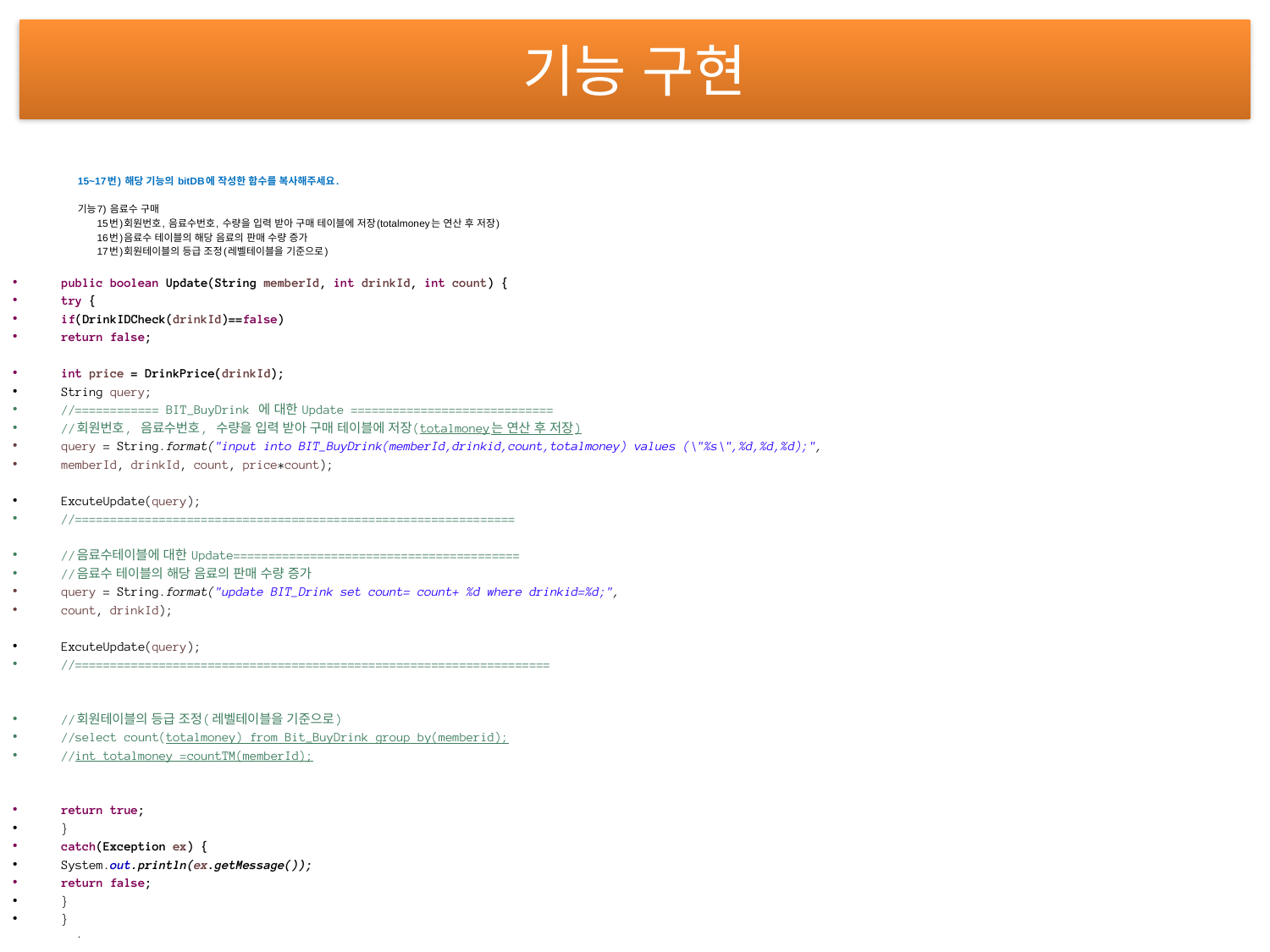

# 기능 구현
15~17번) 해당 기능의 bitDB에 작성한 함수를 복사해주세요.

기능7) 음료수 구매
       15번)회원번호, 음료수번호, 수량을 입력 받아 구매 테이블에 저장(totalmoney는 연산 후 저장)
       16번)음료수 테이블의 해당 음료의 판매 수량 증가
       17번)회원테이블의 등급 조정(레벨테이블을 기준으로)

public boolean Update(String memberId, int drinkId, int count) {
try {
if(DrinkIDCheck(drinkId)==false)
return false;

int price = DrinkPrice(drinkId);
String query;
//============ BIT_BuyDrink 에 대한 Update =============================
//회원번호, 음료수번호, 수량을 입력 받아 구매 테이블에 저장(totalmoney는 연산 후 저장)
query = String.format("input into BIT_BuyDrink(memberId,drinkid,count,totalmoney) values (\"%s\",%d,%d,%d);",
memberId, drinkId, count, price*count);

ExcuteUpdate(query);
//===============================================================

//음료수테이블에 대한 Update=========================================
//음료수 테이블의 해당 음료의 판매 수량 증가
query = String.format("update BIT_Drink set count= count+ %d where drinkid=%d;",
count, drinkId);

ExcuteUpdate(query);
//====================================================================

//회원테이블의 등급 조정(레벨테이블을 기준으로)
//select count(totalmoney) from Bit_BuyDrink group by(memberid);
//int totalmoney =countTM(memberId);

return true;
}
catch(Exception ex) {
System.out.println(ex.getMessage());
return false;
}
}
.